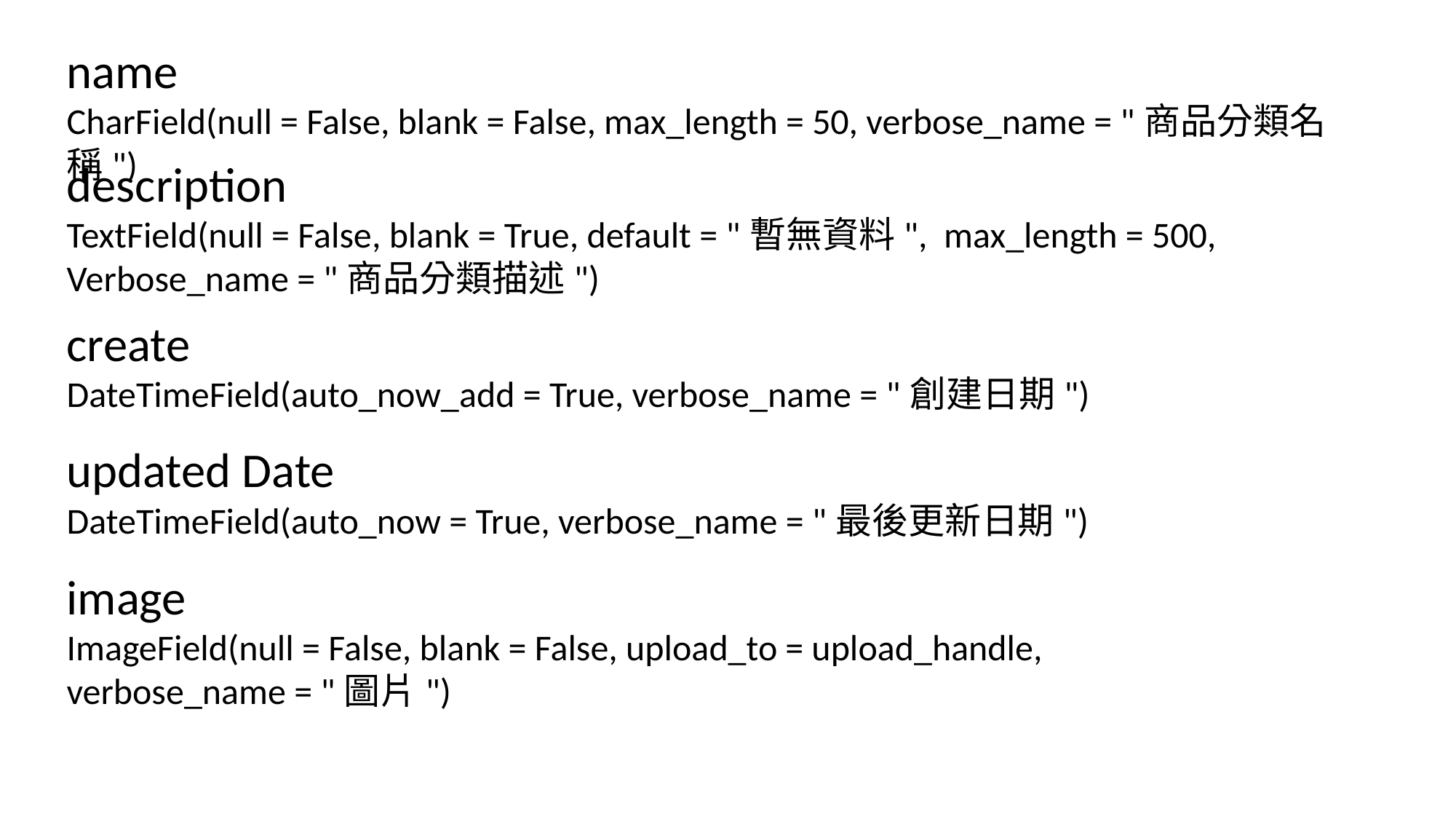

name
CharField(null = False, blank = False, max_length = 50, verbose_name = "商品分類名稱")
description
TextField(null = False, blank = True, default = "暫無資料",  max_length = 500,
Verbose_name = "商品分類描述")
create
DateTimeField(auto_now_add = True, verbose_name = "創建日期")
updated Date
DateTimeField(auto_now = True, verbose_name = "最後更新日期")
image
ImageField(null = False, blank = False, upload_to = upload_handle,
verbose_name = "圖片")